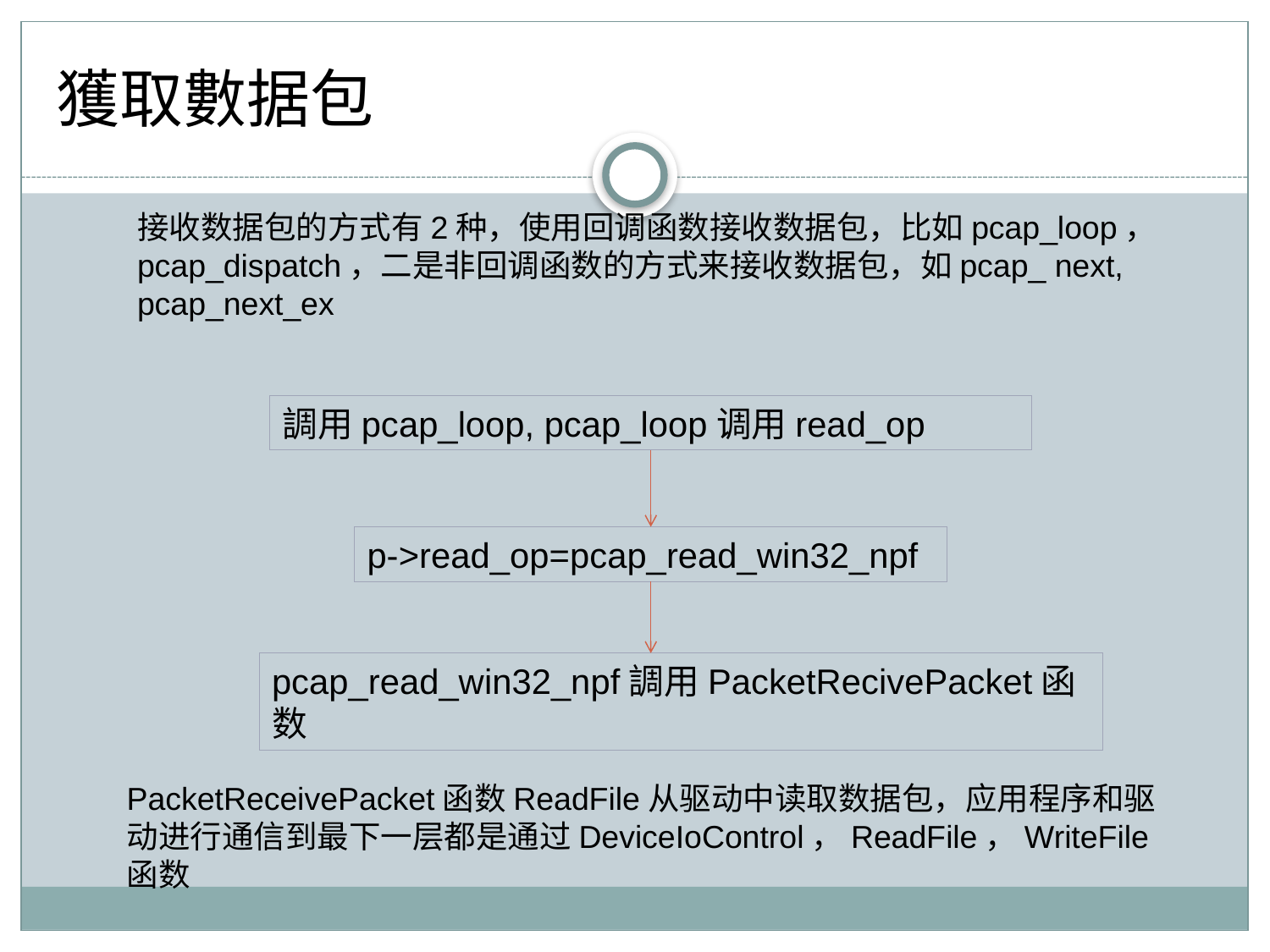

獲取數据包
接收数据包的方式有2种，使用回调函数接收数据包，比如pcap_loop，pcap_dispatch，二是非回调函数的方式来接收数据包，如pcap_ next, pcap_next_ex
調用pcap_loop, pcap_loop调用read_op
p->read_op=pcap_read_win32_npf
pcap_read_win32_npf調用PacketRecivePacket函数
PacketReceivePacket函数ReadFile从驱动中读取数据包，应用程序和驱动进行通信到最下一层都是通过DeviceIoControl，ReadFile，WriteFile函数